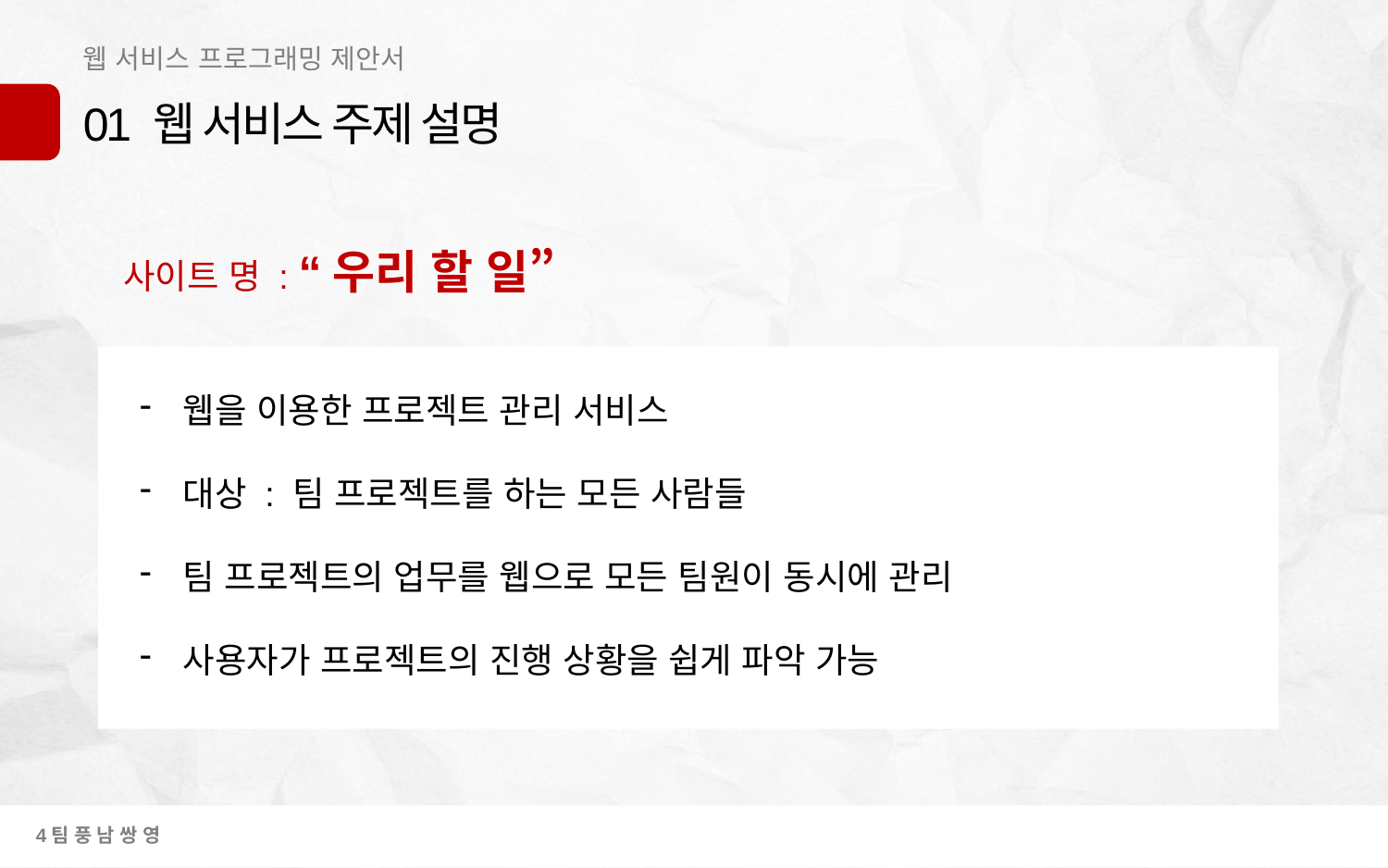

웹 서비스 프로그래밍 제안서

01 웹 서비스 주제 설명
사이트 명 : “우리 할 일”

웹을 이용한 프로젝트 관리 서비스

대상 : 팀 프로젝트를 하는 모든 사람들

팀 프로젝트의 업무를 웹으로 모든 팀원이 동시에 관리

사용자가 프로젝트의 진행 상황을 쉽게 파악 가능

4팀 풍 남 쌍 영